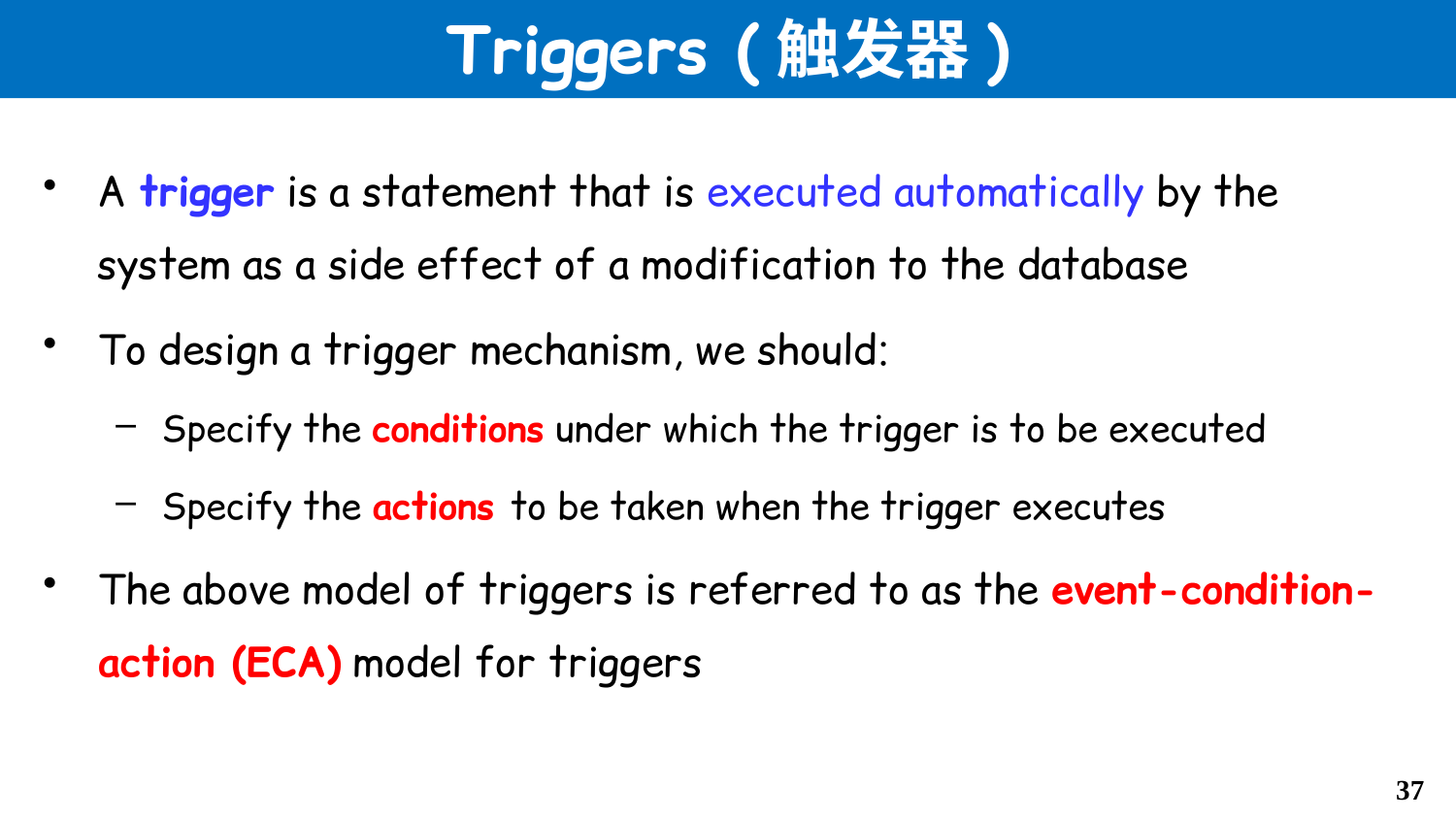

# Triggers (触发器)
A trigger is a statement that is executed automatically by the system as a side effect of a modification to the database
To design a trigger mechanism, we should:
Specify the conditions under which the trigger is to be executed
Specify the actions to be taken when the trigger executes
The above model of triggers is referred to as the event-condition-action (ECA) model for triggers